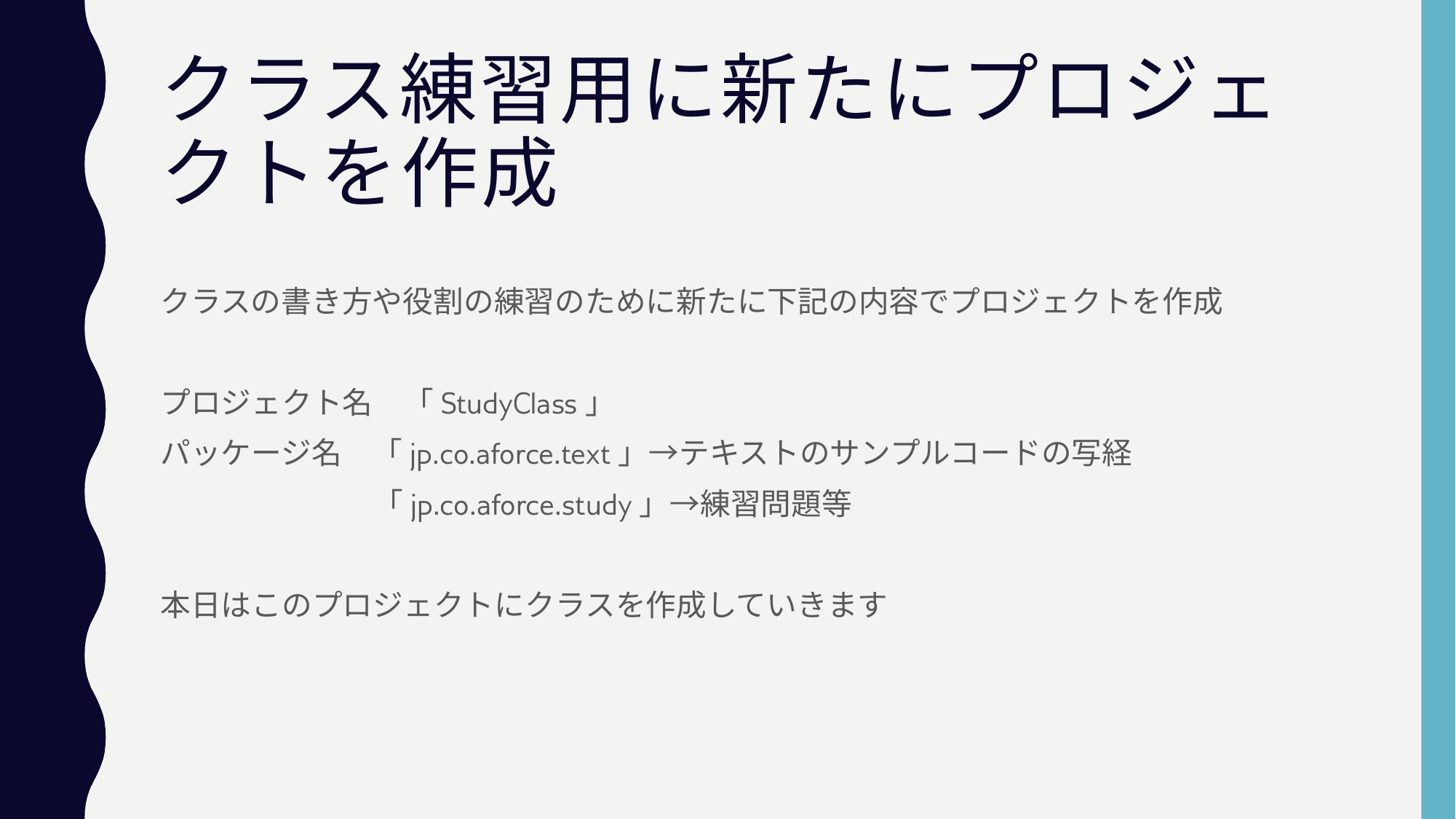

# クラス練習用に新たにプロジェクトを作成
クラスの書き方や役割の練習のために新たに下記の内容でプロジェクトを作成

プロジェクト名　「StudyClass」
パッケージ名　「jp.co.aforce.text」→テキストのサンプルコードの写経
　　　　　　　「jp.co.aforce.study」→練習問題等

本日はこのプロジェクトにクラスを作成していきます